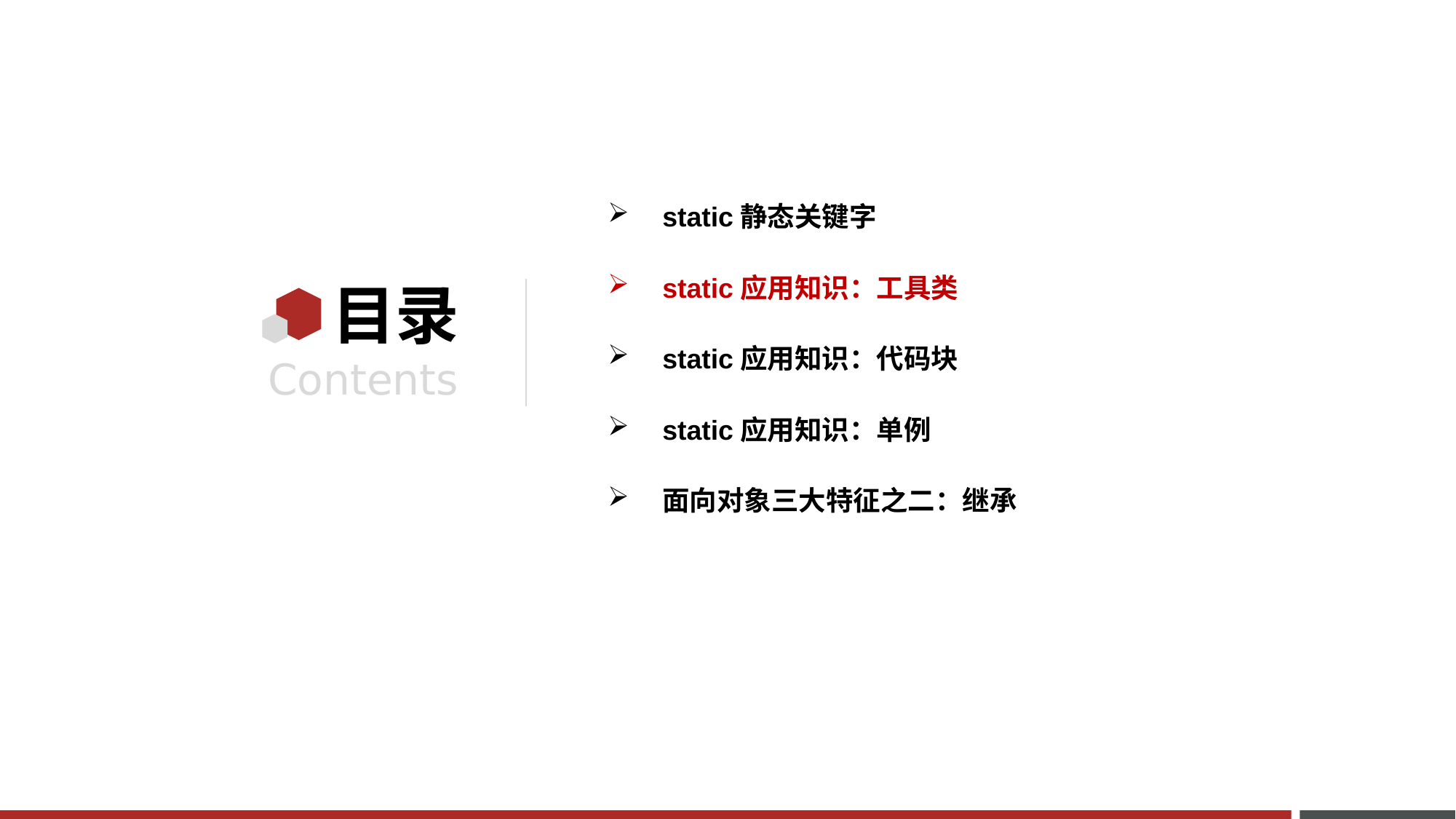

static静态关键字
static应用知识：工具类
static应用知识：代码块
static应用知识：单例
面向对象三大特征之二：继承